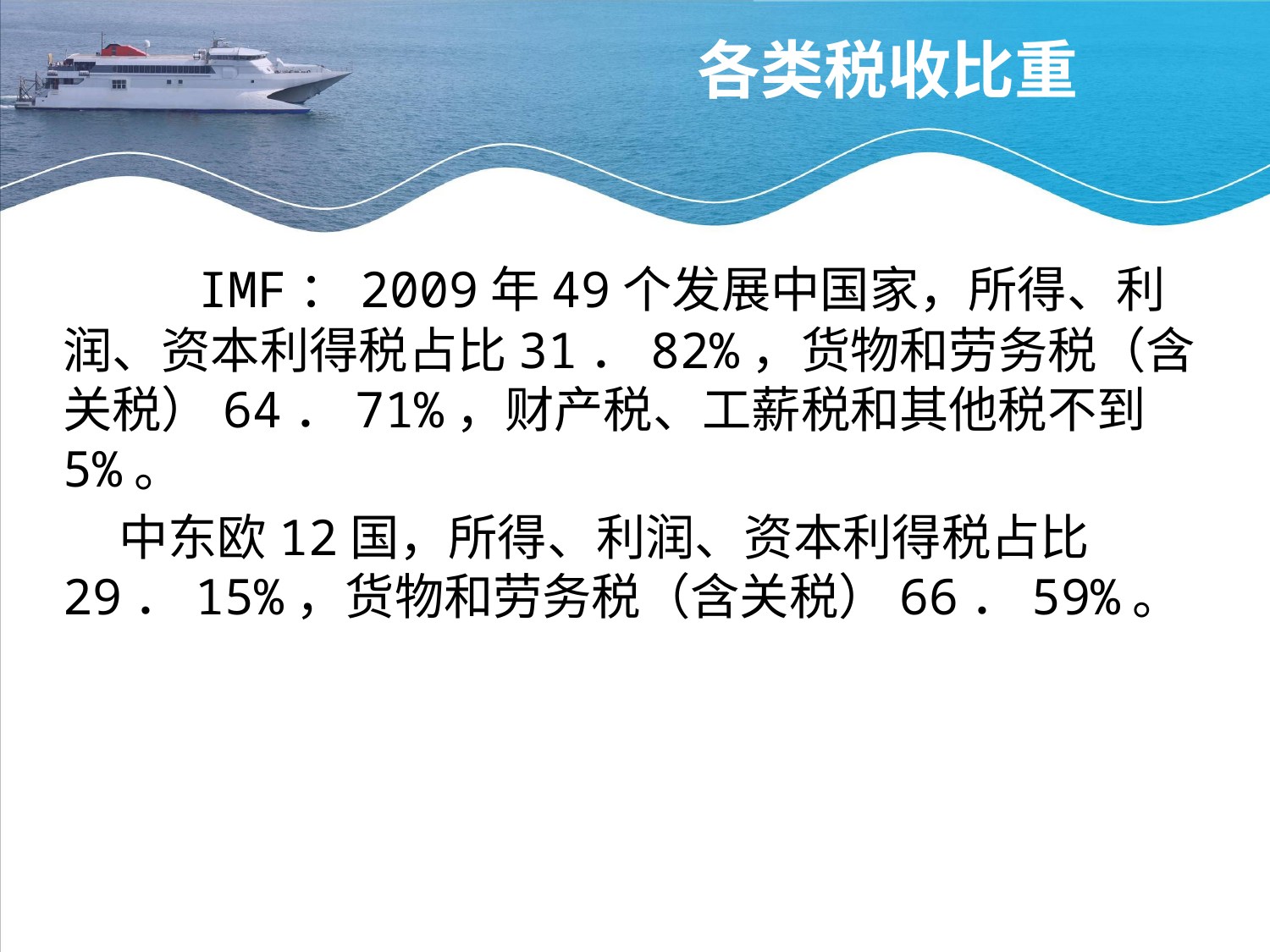

各类税收比重
    IMF：2009年49个发展中国家，所得、利润、资本利得税占比31．82%，货物和劳务税（含关税）64．71%，财产税、工薪税和其他税不到5%。
    中东欧12国，所得、利润、资本利得税占比29．15%，货物和劳务税（含关税）66．59%。